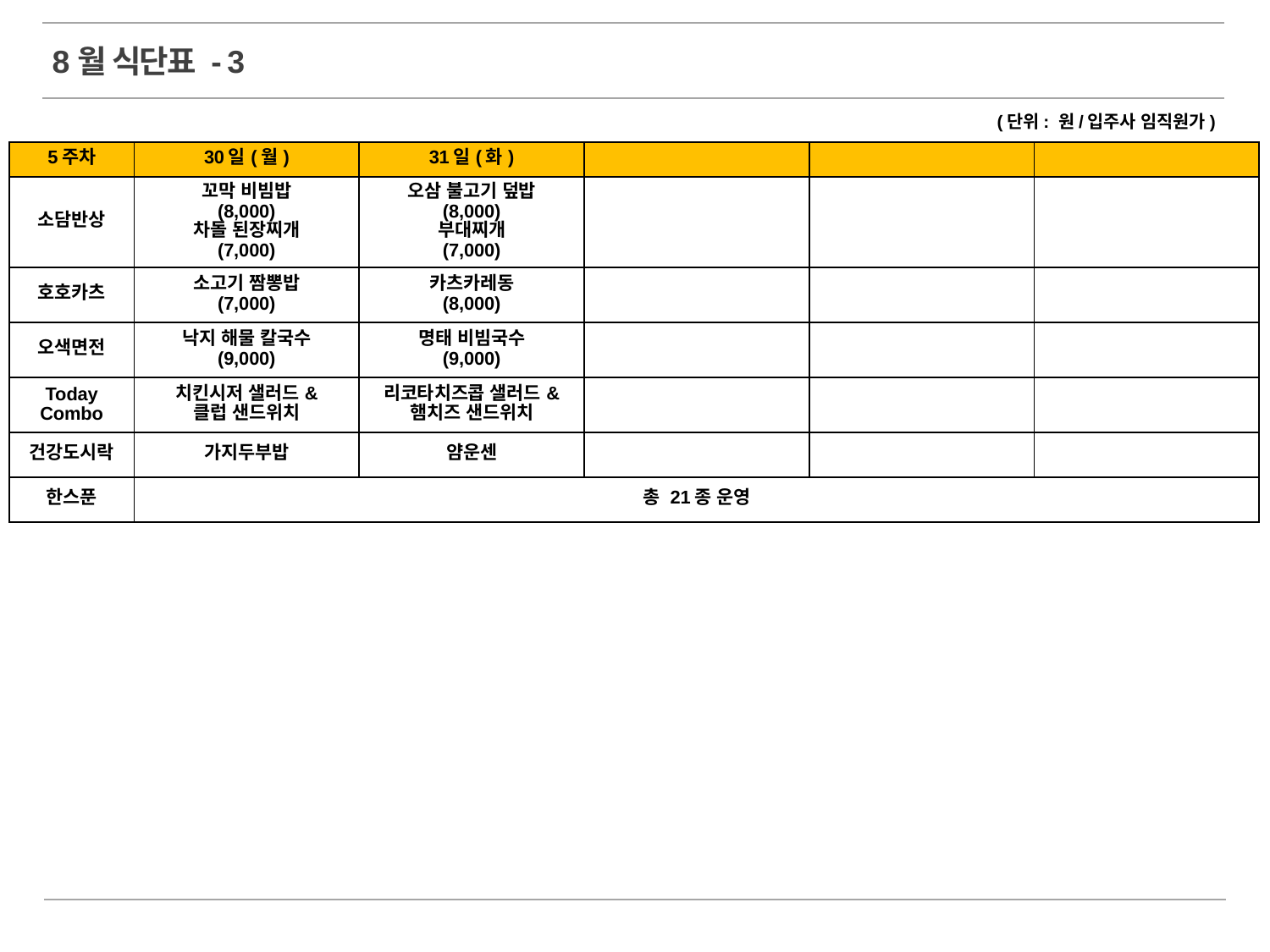

8월 식단표 - 3
(단위: 원/입주사 임직원가)
| 5주차 | 30일(월) | 31일(화) |  |  |  |
| --- | --- | --- | --- | --- | --- |
| 소담반상 | 꼬막 비빔밥 (8,000) 차돌 된장찌개 (7,000) | 오삼 불고기 덮밥 (8,000) 부대찌개 (7,000) |  |  |  |
| 호호카츠 | 소고기 짬뽕밥 (7,000) | 카츠카레동 (8,000) |  |  |  |
| 오색면전 | 낙지 해물 칼국수 (9,000) | 명태 비빔국수 (9,000) |  |  |  |
| Today Combo | 치킨시저 샐러드& 클럽 샌드위치 | 리코타치즈콥 샐러드& 햄치즈 샌드위치 |  |  |  |
| 건강도시락 | 가지두부밥 | 얌운센 |  |  |  |
| 한스푼 | 총 21종 운영 |  |  |  |  |